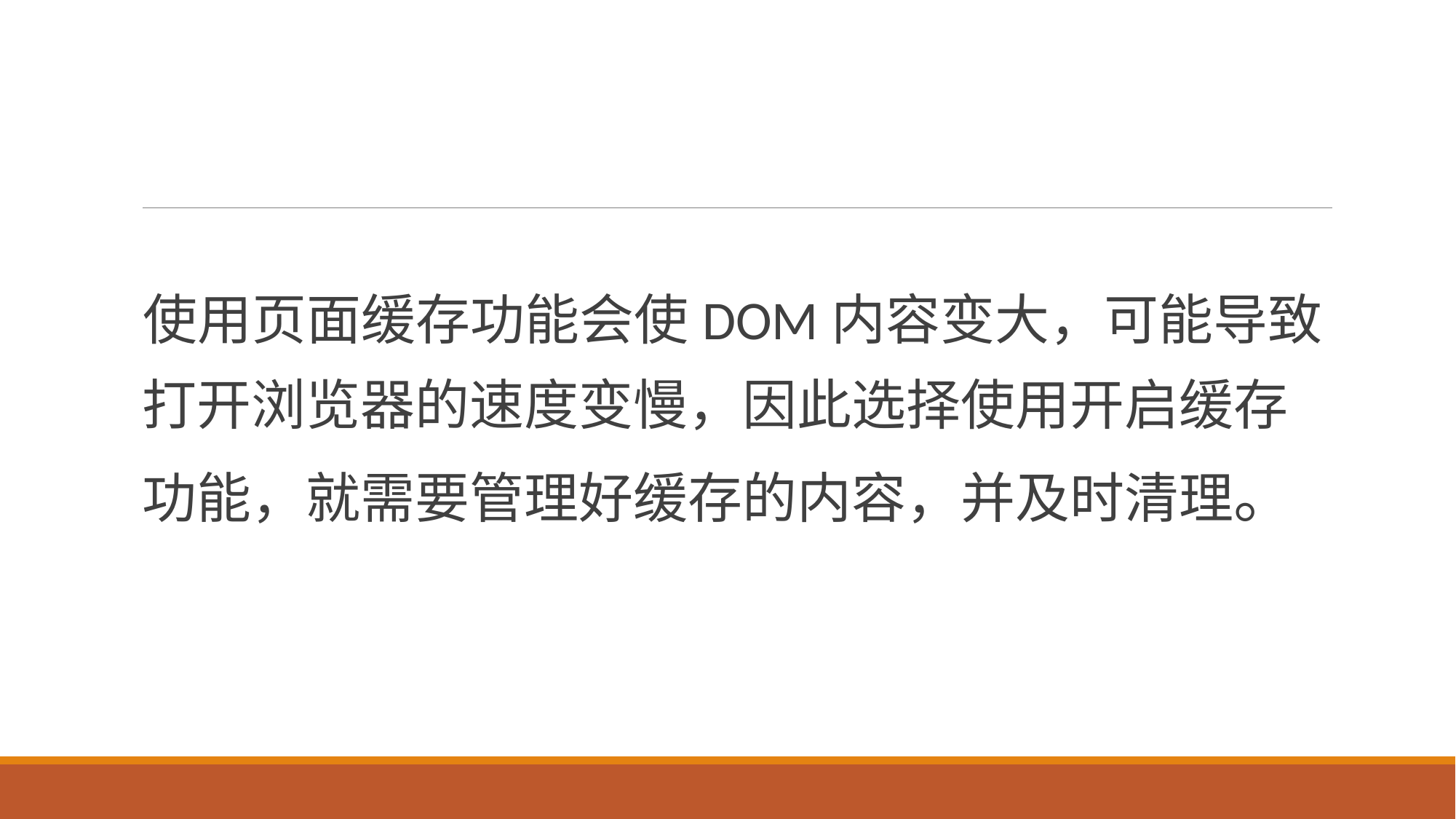

使用页面缓存功能会使DOM内容变大，可能导致打开浏览器的速度变慢，因此选择使用开启缓存功能，就需要管理好缓存的内容，并及时清理。